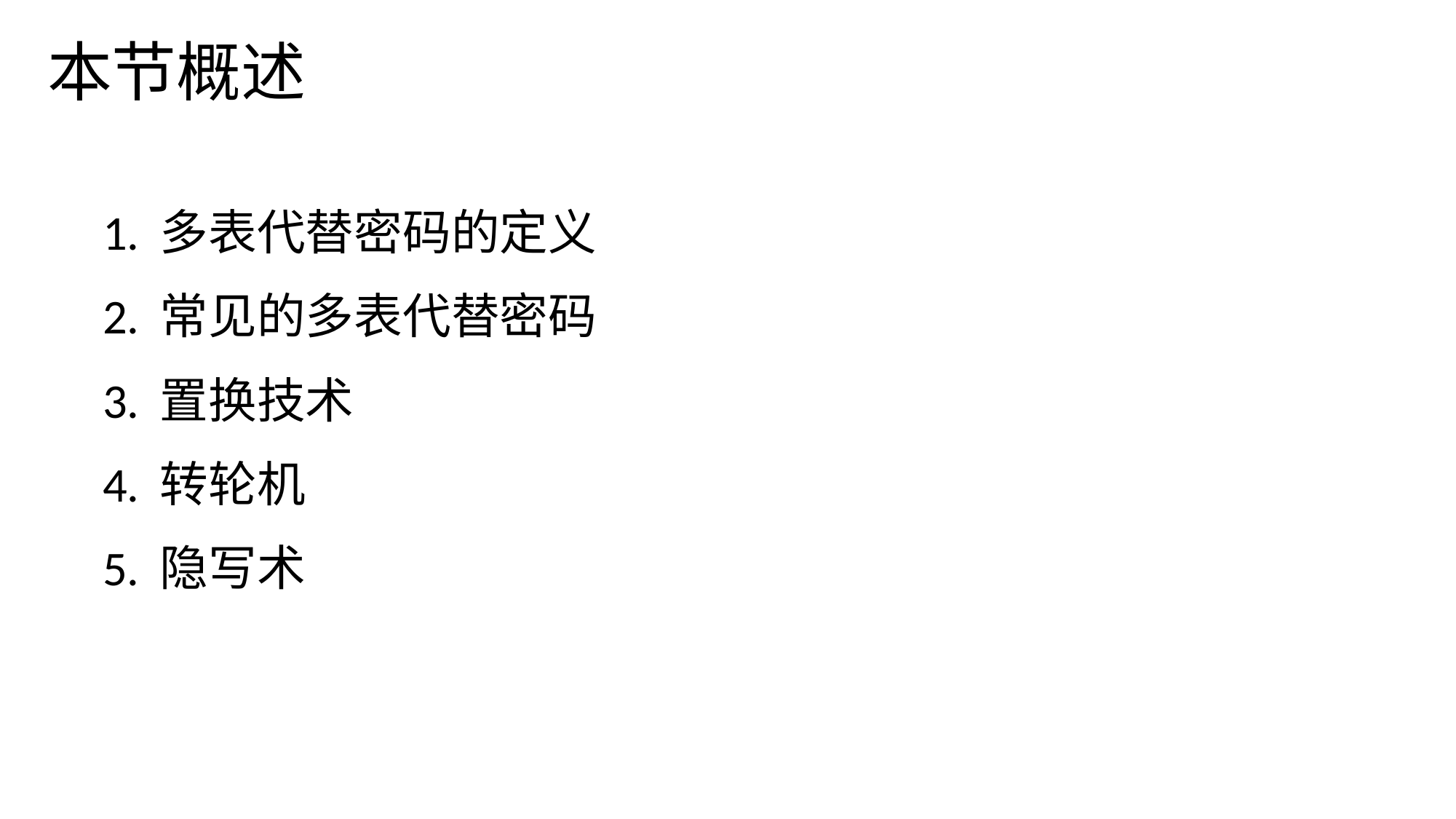

# 本节概述
1. 多表代替密码的定义
2. 常见的多表代替密码
3. 置换技术
4. 转轮机
5. 隐写术